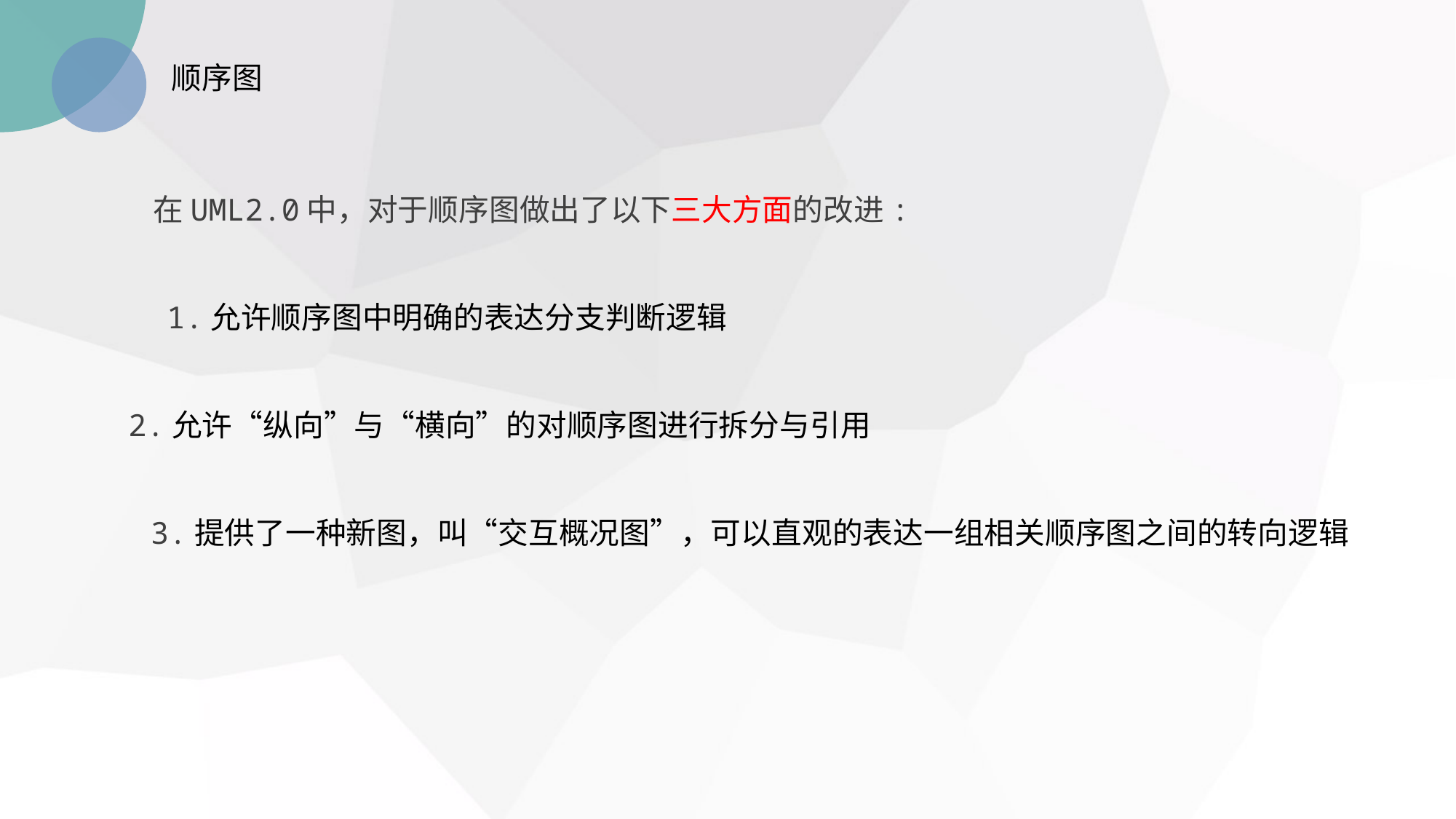

顺序图
在UML2.0中，对于顺序图做出了以下三大方面的改进:
1.允许顺序图中明确的表达分支判断逻辑
2.允许“纵向”与“横向”的对顺序图进行拆分与引用
3.提供了一种新图，叫“交互概况图”，可以直观的表达一组相关顺序图之间的转向逻辑